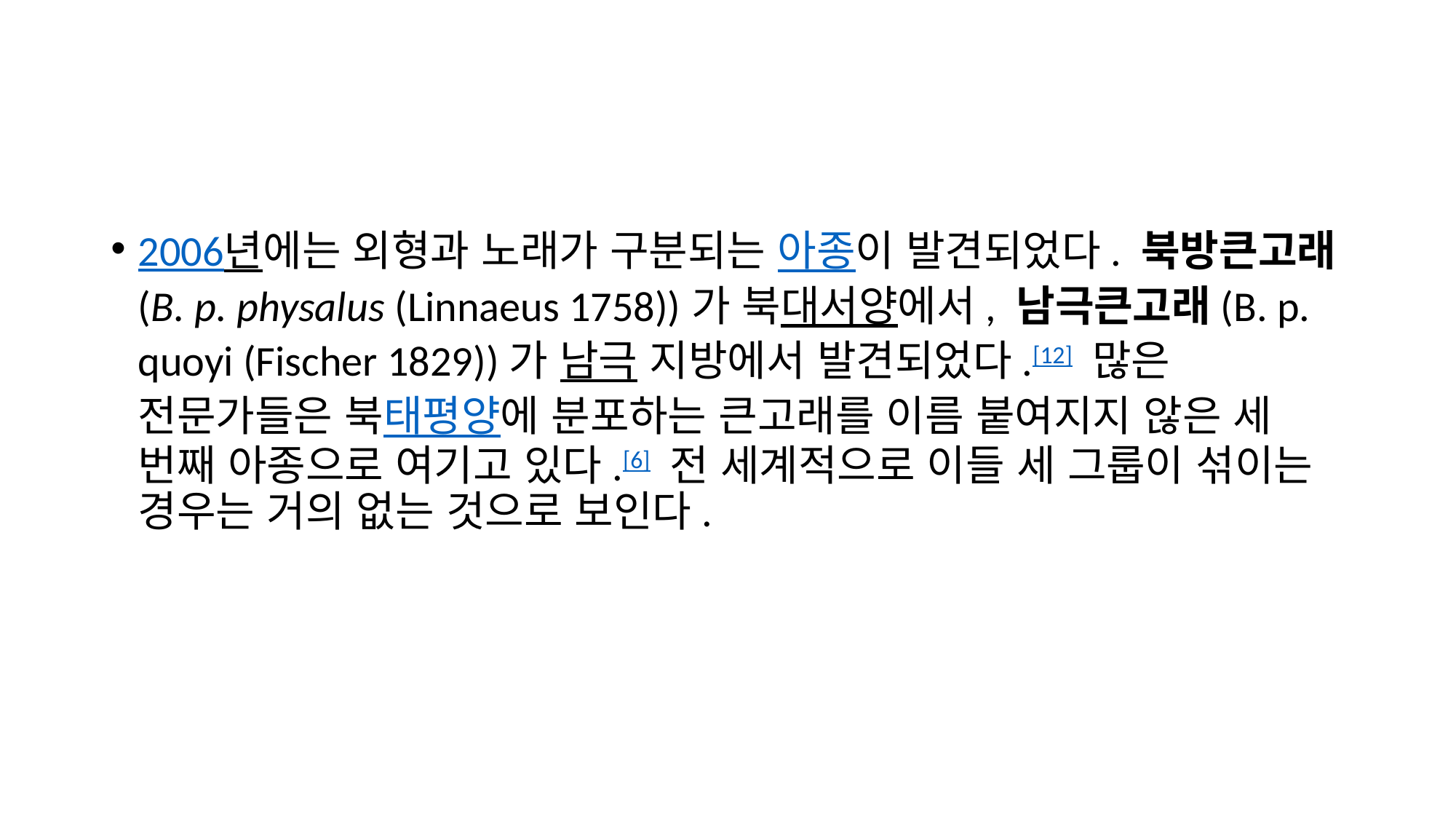

#
2006년에는 외형과 노래가 구분되는 아종이 발견되었다. 북방큰고래(B. p. physalus (Linnaeus 1758))가 북대서양에서, 남극큰고래(B. p. quoyi (Fischer 1829))가 남극 지방에서 발견되었다.[12] 많은 전문가들은 북태평양에 분포하는 큰고래를 이름 붙여지지 않은 세 번째 아종으로 여기고 있다.[6] 전 세계적으로 이들 세 그룹이 섞이는 경우는 거의 없는 것으로 보인다.